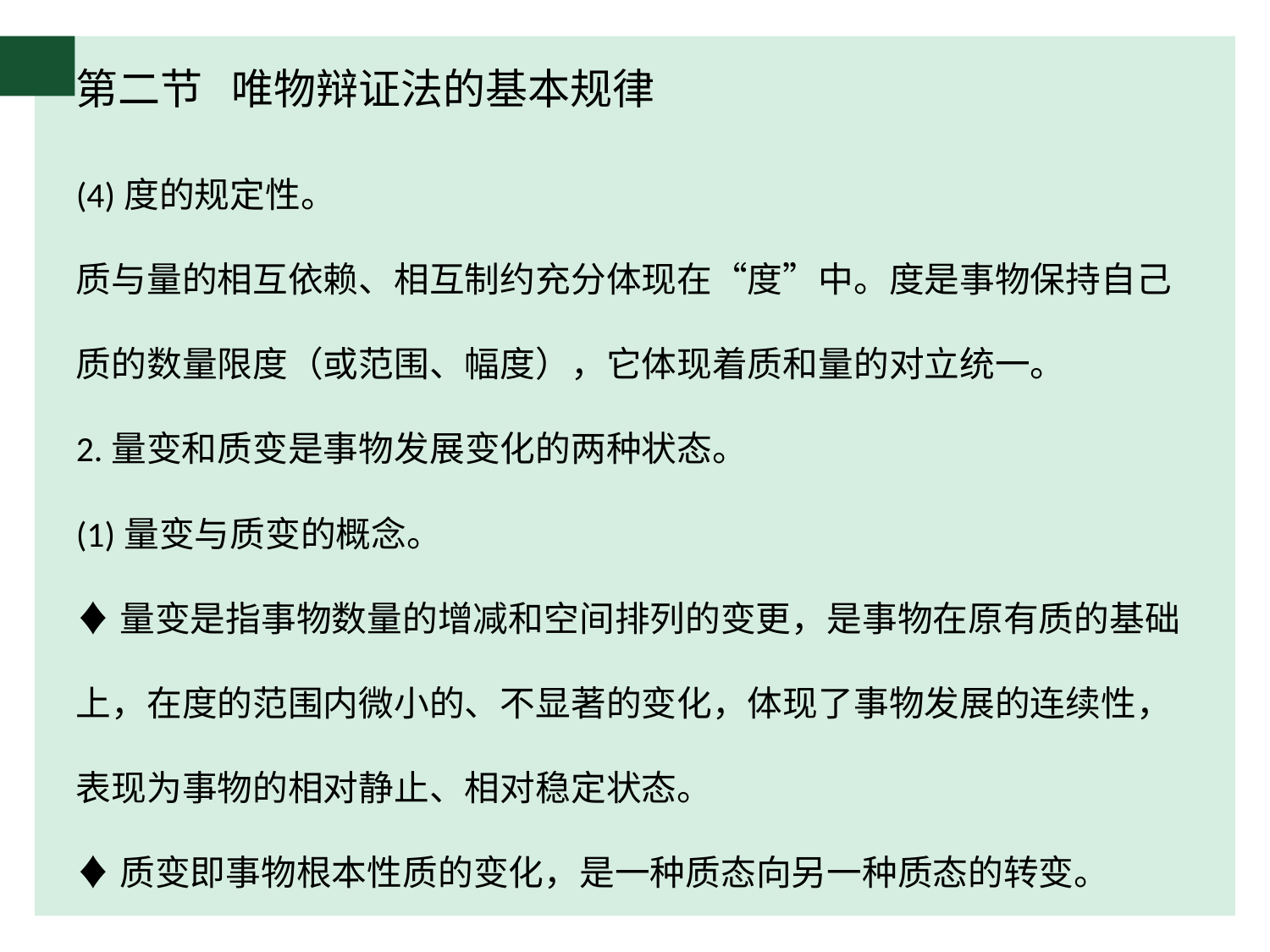

# 第二节   唯物辩证法的基本规律
(4)度的规定性。
质与量的相互依赖、相互制约充分体现在“度”中。度是事物保持自己质的数量限度（或范围、幅度），它体现着质和量的对立统一。
2.量变和质变是事物发展变化的两种状态。
(1)量变与质变的概念。
♦量变是指事物数量的增减和空间排列的变更，是事物在原有质的基础上，在度的范围内微小的、不显著的变化，体现了事物发展的连续性，表现为事物的相对静止、相对稳定状态。
♦质变即事物根本性质的变化，是一种质态向另一种质态的转变。